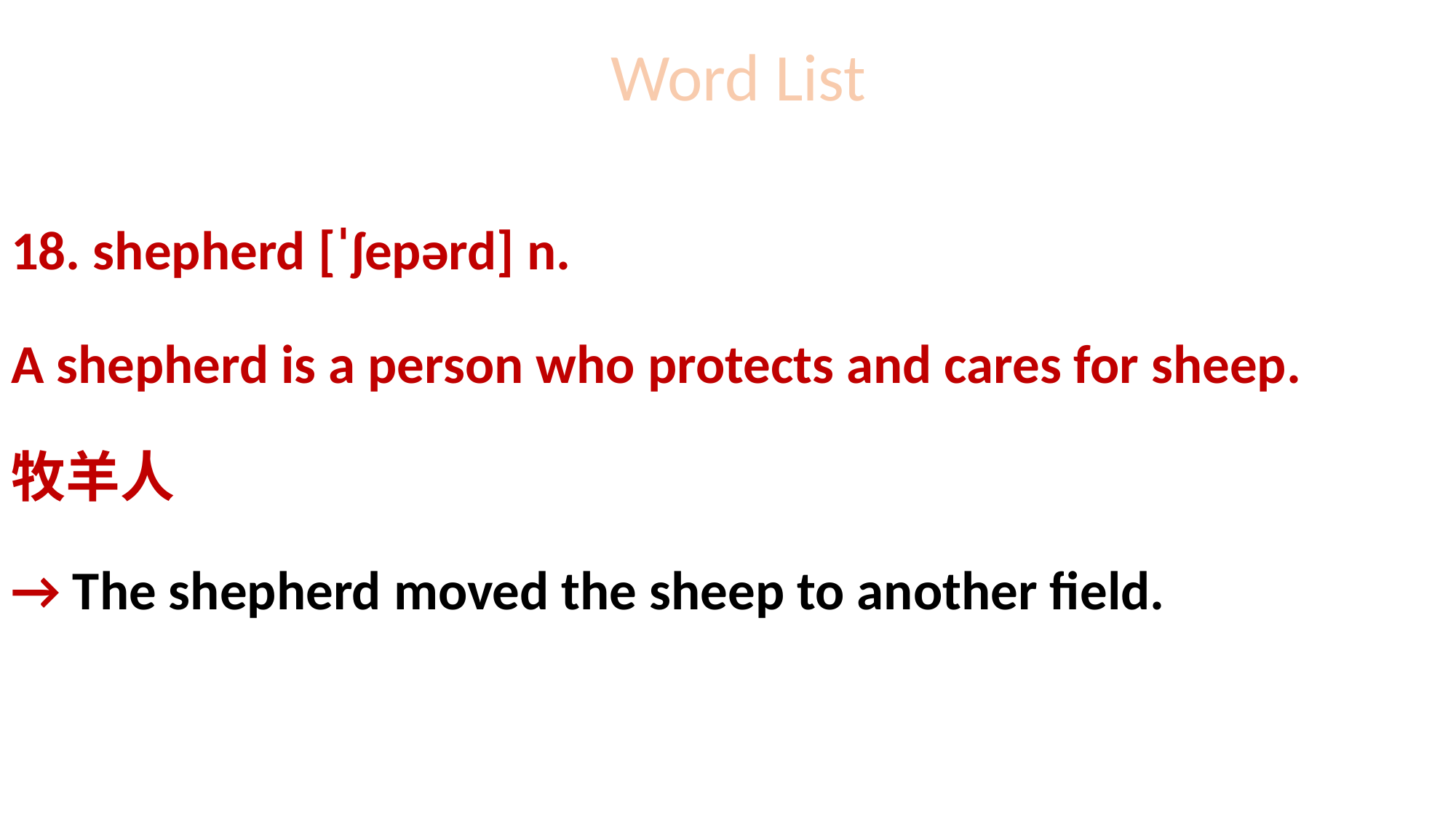

# Word List
18. shepherd [ˈʃepərd] n.
A shepherd is a person who protects and cares for sheep.
牧羊人
→ The shepherd moved the sheep to another field.